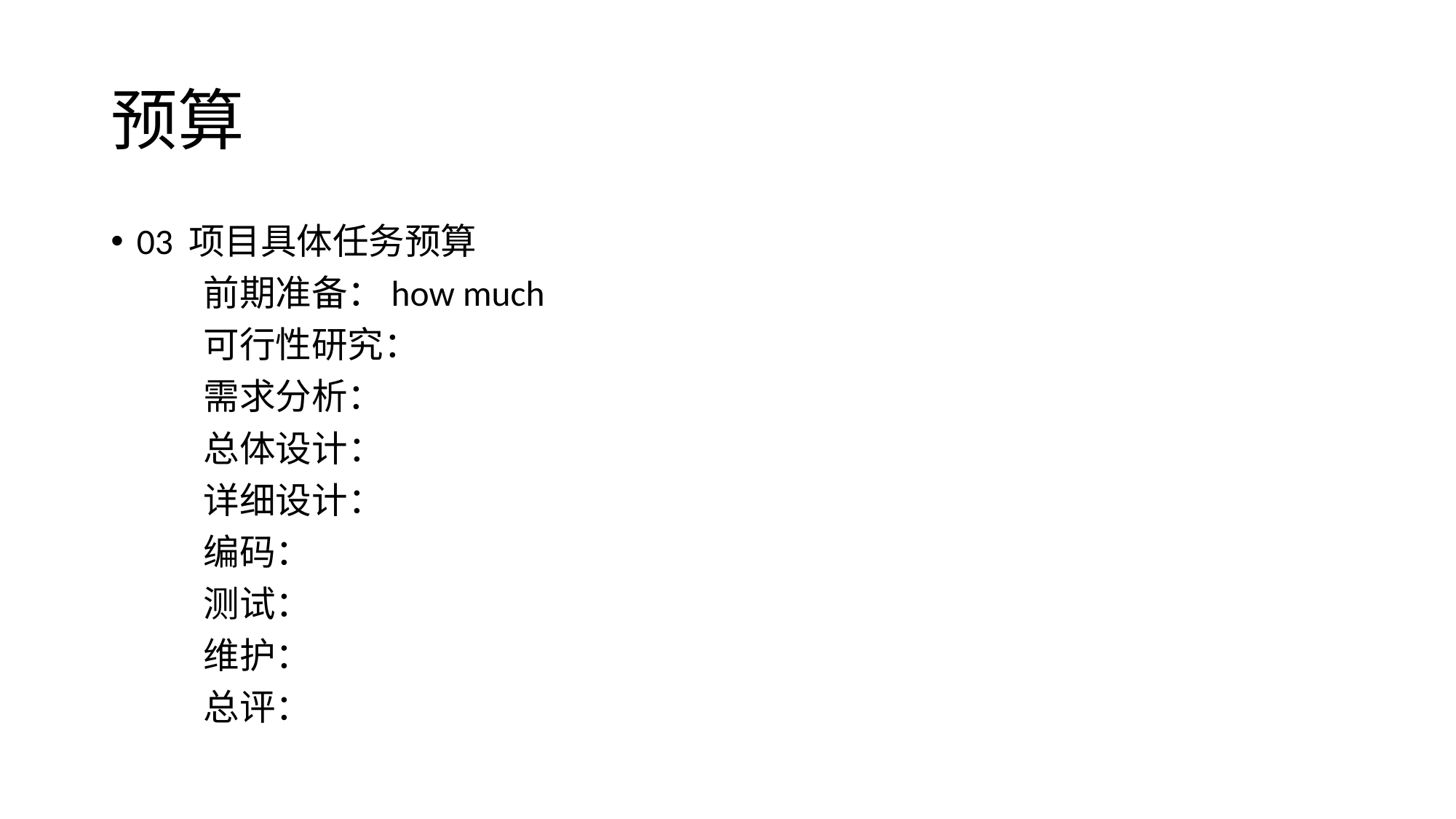

# 预算
03 项目具体任务预算
	前期准备：how much
	可行性研究：
	需求分析：
	总体设计：
	详细设计：
	编码：
	测试：
	维护：
	总评：